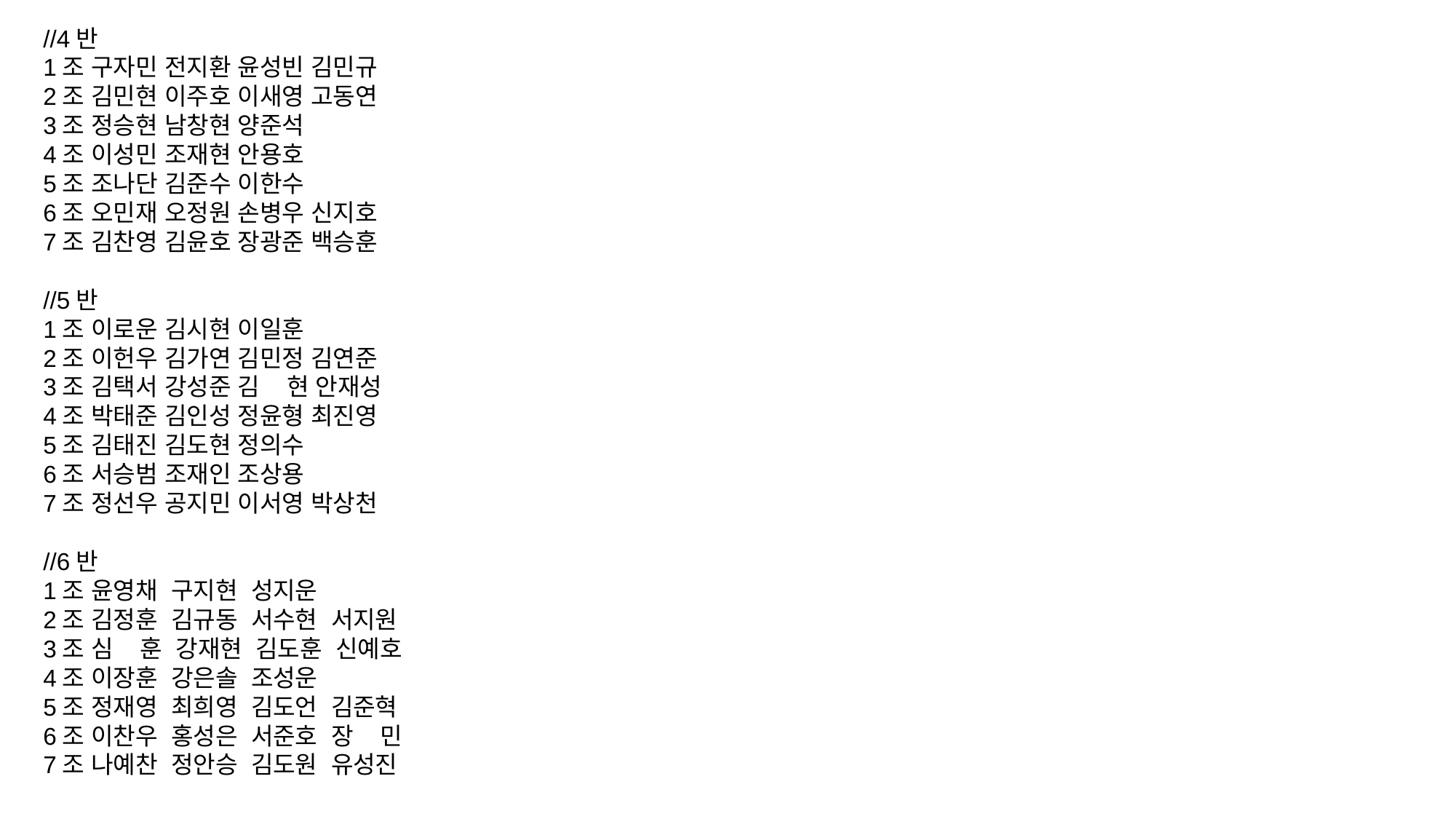

//4반
1조 구자민 전지환 윤성빈 김민규
2조 김민현 이주호 이새영 고동연
3조 정승현 남창현 양준석
4조 이성민 조재현 안용호
5조 조나단 김준수 이한수
6조 오민재 오정원 손병우 신지호
7조 김찬영 김윤호 장광준 백승훈

//5반
1조 이로운 김시현 이일훈
2조 이헌우 김가연 김민정 김연준
3조 김택서 강성준 김    현 안재성
4조 박태준 김인성 정윤형 최진영
5조 김태진 김도현 정의수
6조 서승범 조재인 조상용
7조 정선우 공지민 이서영 박상천

//6반
1조 윤영채  구지현  성지운
2조 김정훈  김규동  서수현  서지원
3조 심    훈  강재현  김도훈  신예호
4조 이장훈  강은솔  조성운
5조 정재영  최희영  김도언  김준혁
6조 이찬우  홍성은  서준호  장    민
7조 나예찬  정안승  김도원  유성진